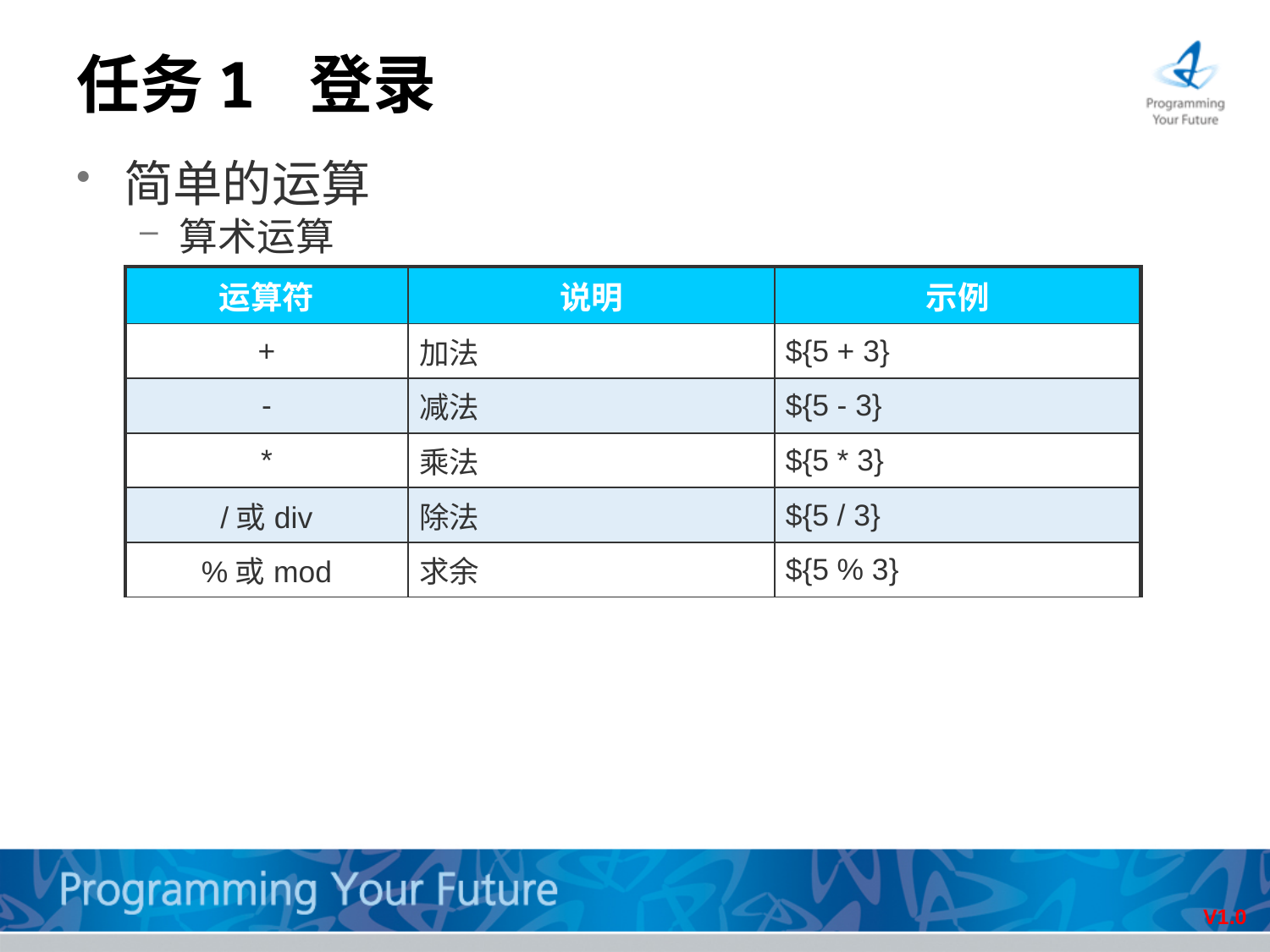

# 任务1 登录
简单的运算
算术运算

| 运算符 | 说明 | 示例 |
| --- | --- | --- |
| + | 加法 | ${5 + 3} |
| - | 减法 | ${5 - 3} |
| \* | 乘法 | ${5 \* 3} |
| /或div | 除法 | ${5 / 3} |
| %或mod | 求余 | ${5 % 3} |